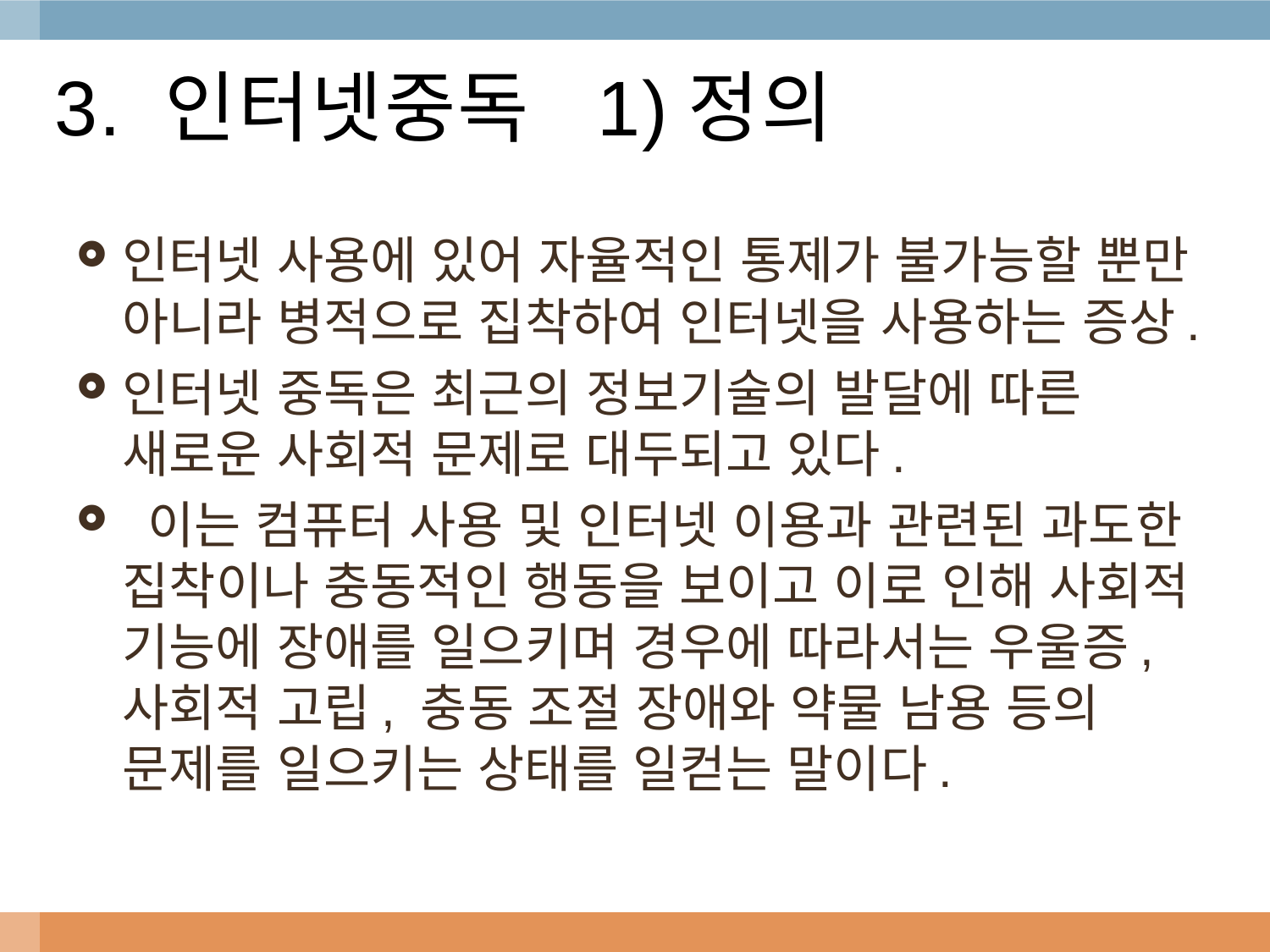

# 3. 인터넷중독  1)정의
인터넷 사용에 있어 자율적인 통제가 불가능할 뿐만 아니라 병적으로 집착하여 인터넷을 사용하는 증상.
인터넷 중독은 최근의 정보기술의 발달에 따른 새로운 사회적 문제로 대두되고 있다.
 이는 컴퓨터 사용 및 인터넷 이용과 관련된 과도한 집착이나 충동적인 행동을 보이고 이로 인해 사회적 기능에 장애를 일으키며 경우에 따라서는 우울증, 사회적 고립, 충동 조절 장애와 약물 남용 등의 문제를 일으키는 상태를 일컫는 말이다.